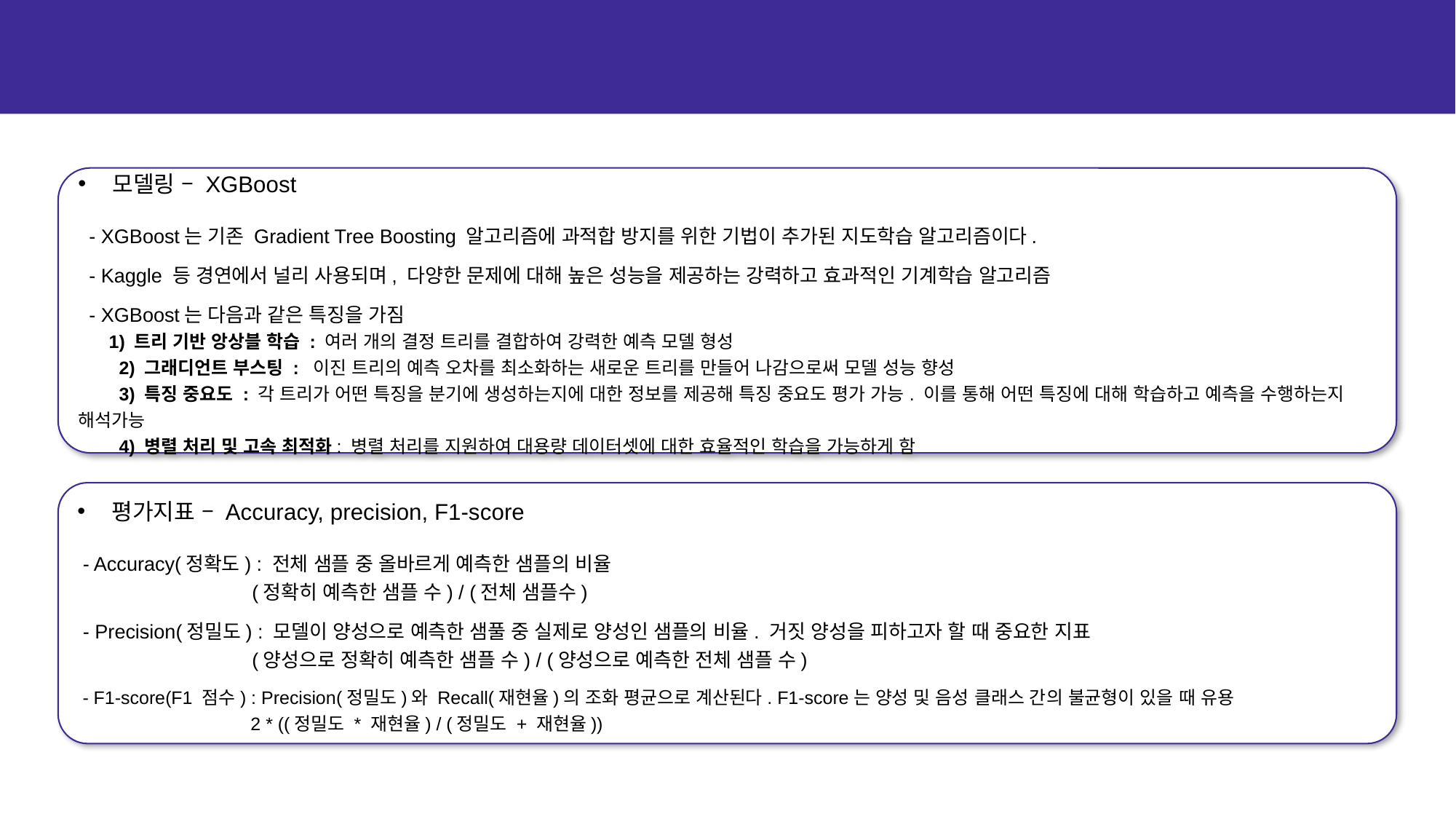

5. 모델링 및 추론
PPT 제목
PPT 제목
01 목차 이름
01 목차 이름
02 목차 이름
02 목차 이름
03 목차 이름
03 목차 이름
04 목차 이름
04 목차 이름
모델링 – XGBoost

  - XGBoost는 기존 Gradient Tree Boosting 알고리즘에 과적합 방지를 위한 기법이 추가된 지도학습 알고리즘이다.

  - Kaggle 등 경연에서 널리 사용되며, 다양한 문제에 대해 높은 성능을 제공하는 강력하고 효과적인 기계학습 알고리즘

  - XGBoost는 다음과 같은 특징을 가짐
      1) 트리 기반 앙상블 학습 : 여러 개의 결정 트리를 결합하여 강력한 예측 모델 형성
        2) 그래디언트 부스팅 :  이진 트리의 예측 오차를 최소화하는 새로운 트리를 만들어 나감으로써 모델 성능 향성
        3) 특징 중요도 : 각 트리가 어떤 특징을 분기에 생성하는지에 대한 정보를 제공해 특징 중요도 평가 가능. 이를 통해 어떤 특징에 대해 학습하고 예측을 수행하는지 해석가능
        4) 병렬 처리 및 고속 최적화: 병렬 처리를 지원하여 대용량 데이터셋에 대한 효율적인 학습을 가능하게 함
평가지표 – Accuracy, precision, F1-score

 - Accuracy(정확도) : 전체 샘플 중 올바르게 예측한 샘플의 비율
                                (정확히 예측한 샘플 수) / (전체 샘플수)

 - Precision(정밀도) : 모델이 양성으로 예측한 샘풀 중 실제로 양성인 샘플의 비율. 거짓 양성을 피하고자 할 때 중요한 지표
                                (양성으로 정확히 예측한 샘플 수) / (양성으로 예측한 전체 샘플 수)

 - F1-score(F1 점수) : Precision(정밀도)와 Recall(재현율)의 조화 평균으로 계산된다. F1-score는 양성 및 음성 클래스 간의 불균형이 있을 때 유용
                                  2 * ((정밀도 * 재현율) / (정밀도 + 재현율))